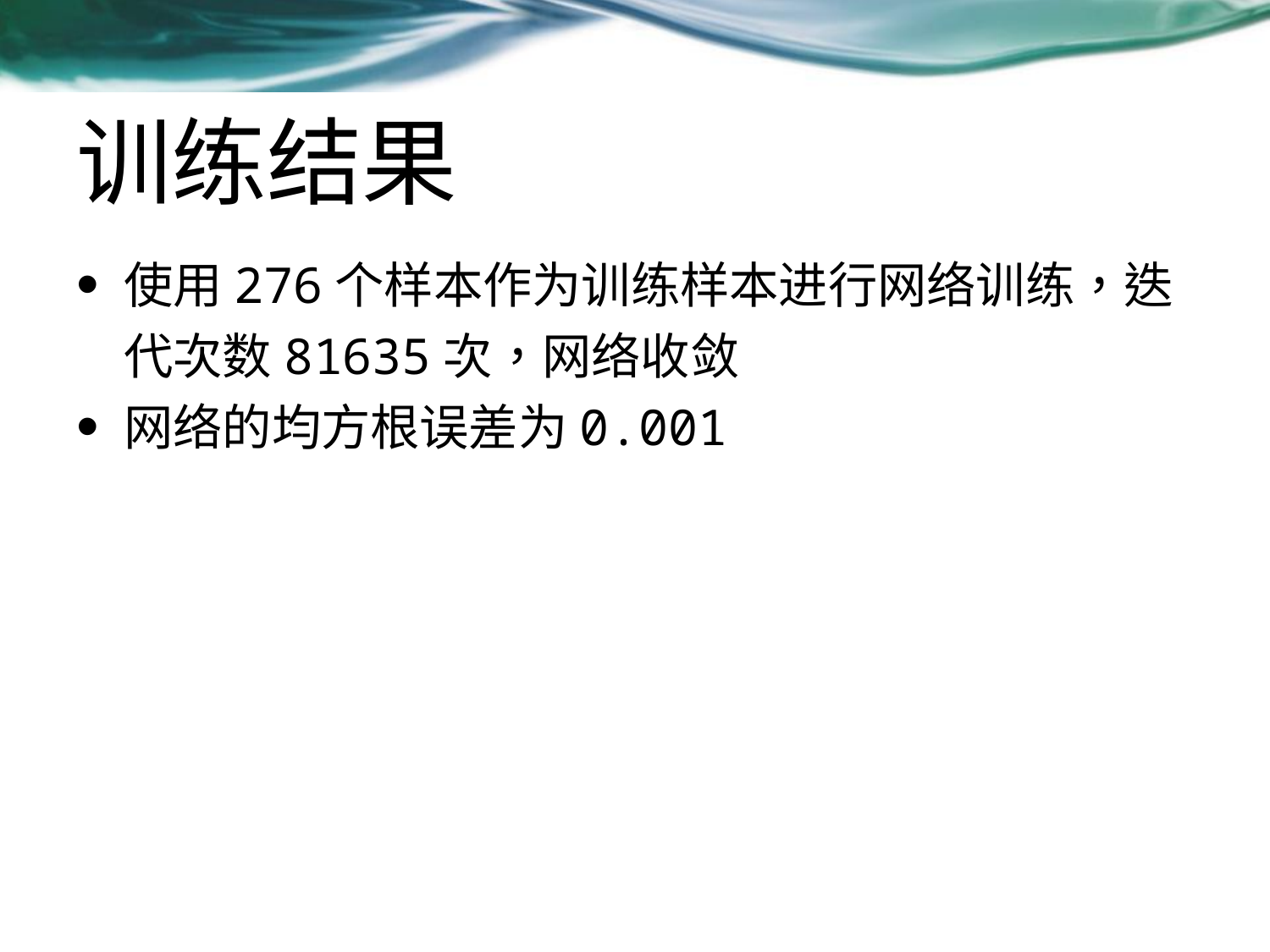

# 训练结果
使用276个样本作为训练样本进行网络训练，迭代次数81635次，网络收敛
网络的均方根误差为0.001